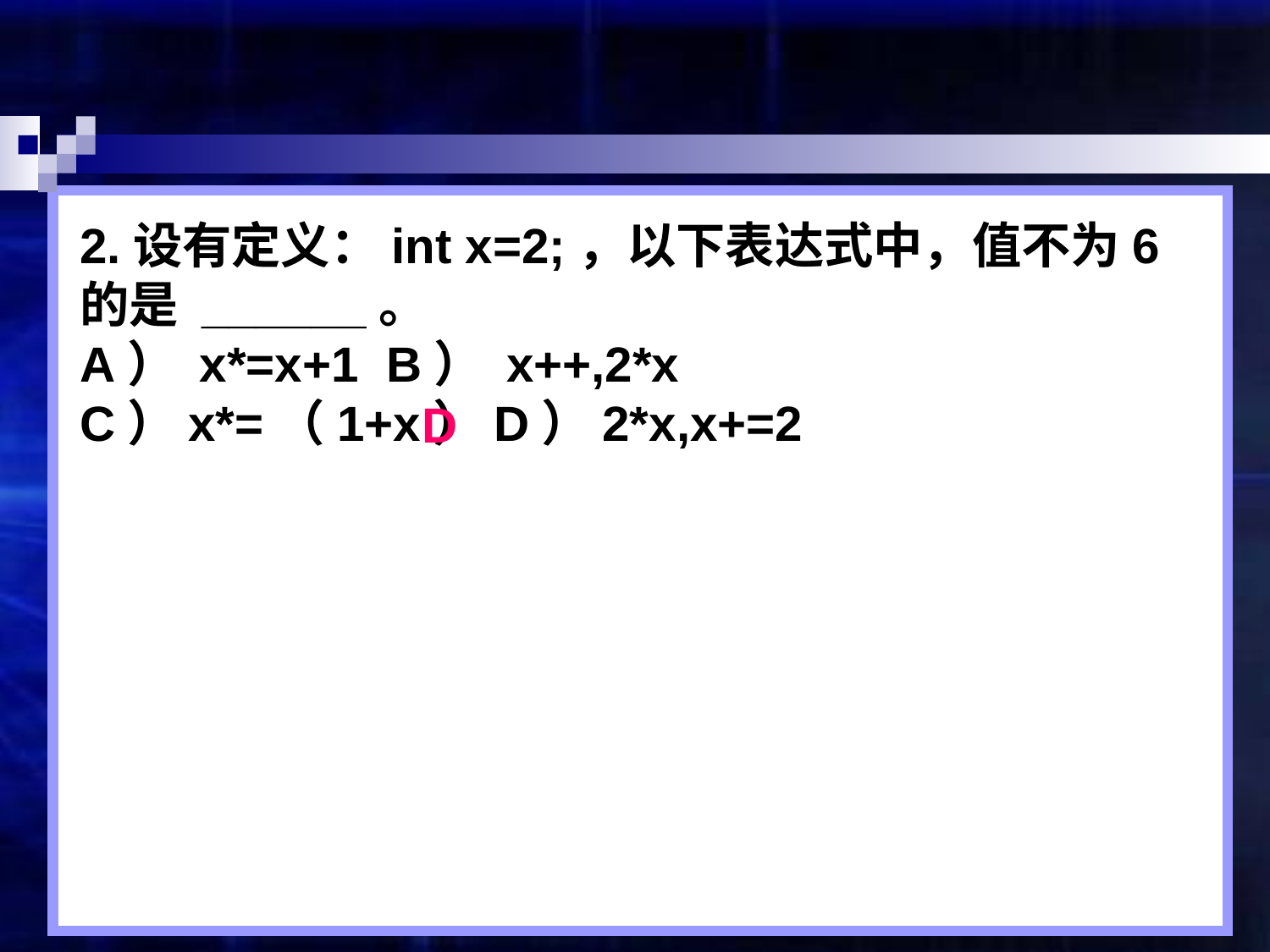

2.设有定义：int x=2;，以下表达式中，值不为6的是 ______。
A） x*=x+1  B） x++,2*x
C）x*=（1+x）D）2*x,x+=2
D